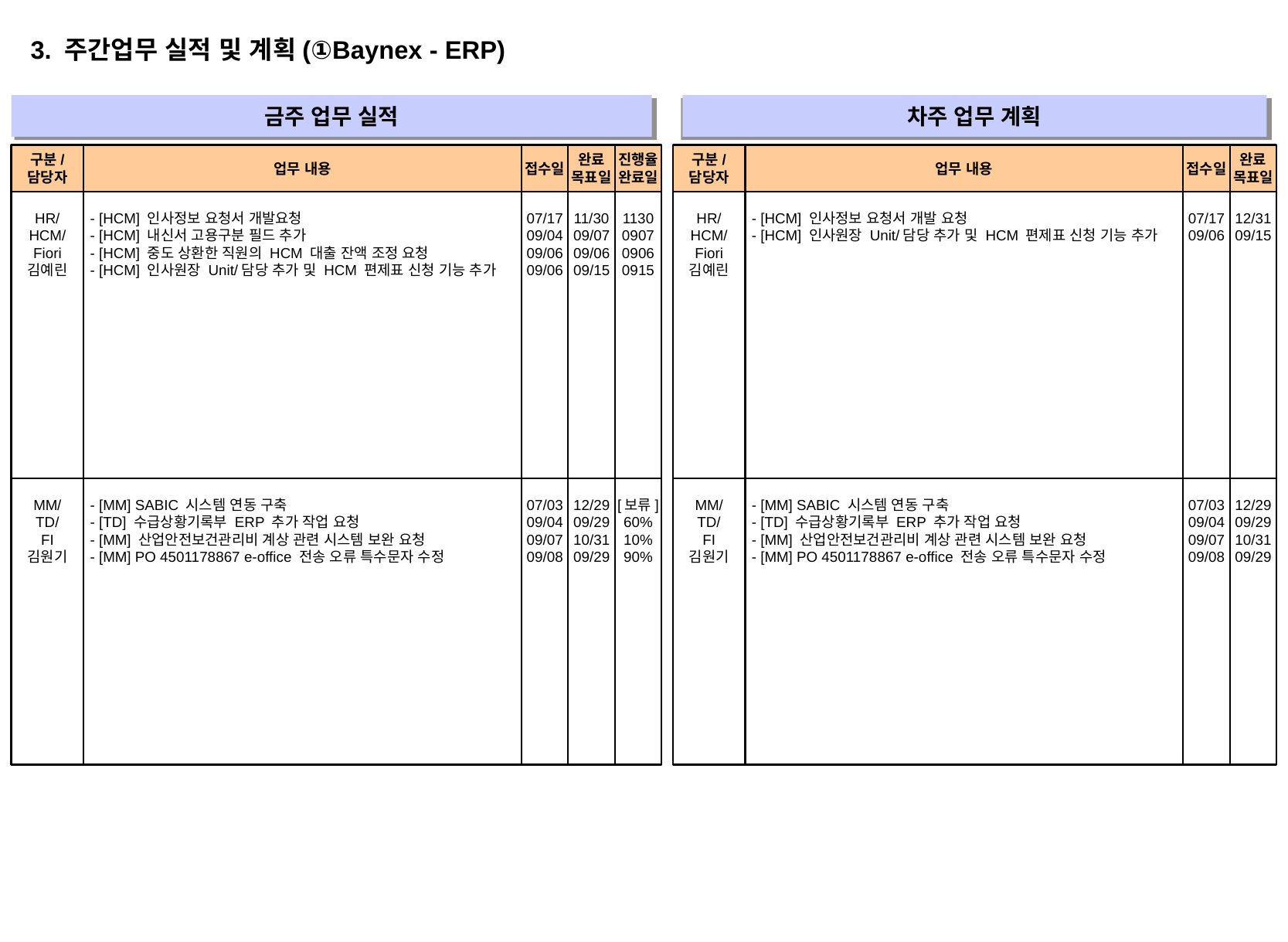

3. 주간업무 실적 및 계획(①Baynex - ERP)
금주 업무 실적
차주 업무 계획
" "
" "
구분/
담당자
업무 내용
접수일
완료
목표일
진행율
완료일
구분/
담당자
업무 내용
접수일
완료
목표일
HR/
HCM/
Fiori
김예린

- [HCM] 인사정보 요청서 개발요청
- [HCM] 내신서 고용구분 필드 추가
- [HCM] 중도 상환한 직원의 HCM 대출 잔액 조정 요청
- [HCM] 인사원장 Unit/담당 추가 및 HCM 편제표 신청 기능 추가
07/17
09/04
09/06
09/06
11/30
09/07
09/06
09/15
1130
0907
0906
0915
HR/
HCM/
Fiori
김예린

- [HCM] 인사정보 요청서 개발 요청
- [HCM] 인사원장 Unit/담당 추가 및 HCM 편제표 신청 기능 추가
07/17
09/06
12/31
09/15
MM/
TD/
FI
김원기

- [MM] SABIC 시스템 연동 구축
- [TD] 수급상황기록부 ERP 추가 작업 요청
- [MM] 산업안전보건관리비 계상 관련 시스템 보완 요청
- [MM] PO 4501178867 e-office 전송 오류 특수문자 수정
07/03
09/04
09/07
09/08
12/29
09/29
10/31
09/29
[보류]
60%
10%
90%
MM/
TD/
FI
김원기

- [MM] SABIC 시스템 연동 구축
- [TD] 수급상황기록부 ERP 추가 작업 요청
- [MM] 산업안전보건관리비 계상 관련 시스템 보완 요청
- [MM] PO 4501178867 e-office 전송 오류 특수문자 수정
07/03
09/04
09/07
09/08
12/29
09/29
10/31
09/29